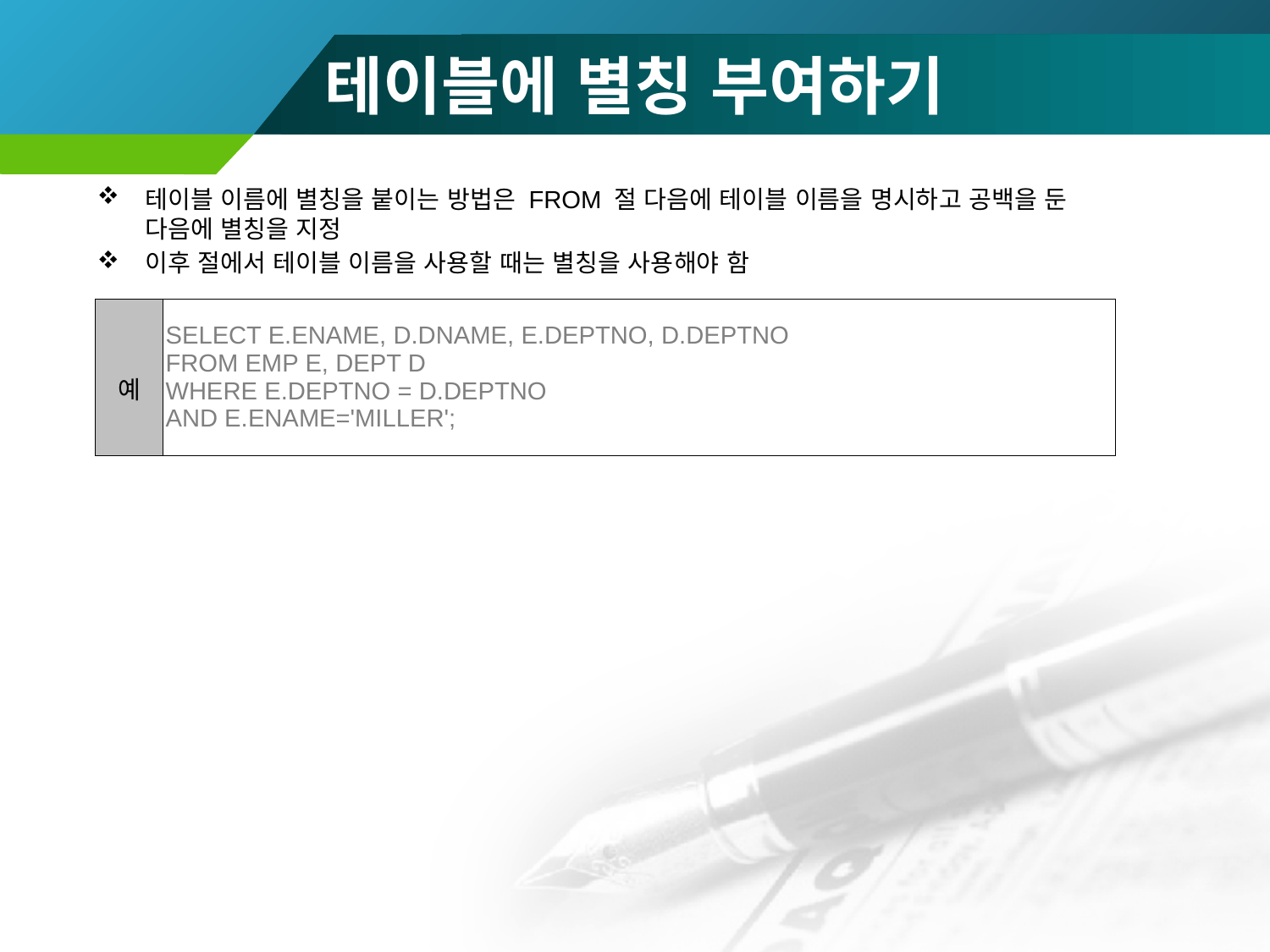

# 테이블에 별칭 부여하기
테이블 이름에 별칭을 붙이는 방법은 FROM 절 다음에 테이블 이름을 명시하고 공백을 둔 다음에 별칭을 지정
이후 절에서 테이블 이름을 사용할 때는 별칭을 사용해야 함

| 예 | SELECT E.ENAME, D.DNAME, E.DEPTNO, D.DEPTNO FROM EMP E, DEPT D WHERE E.DEPTNO = D.DEPTNO AND E.ENAME='MILLER'; |
| --- | --- |